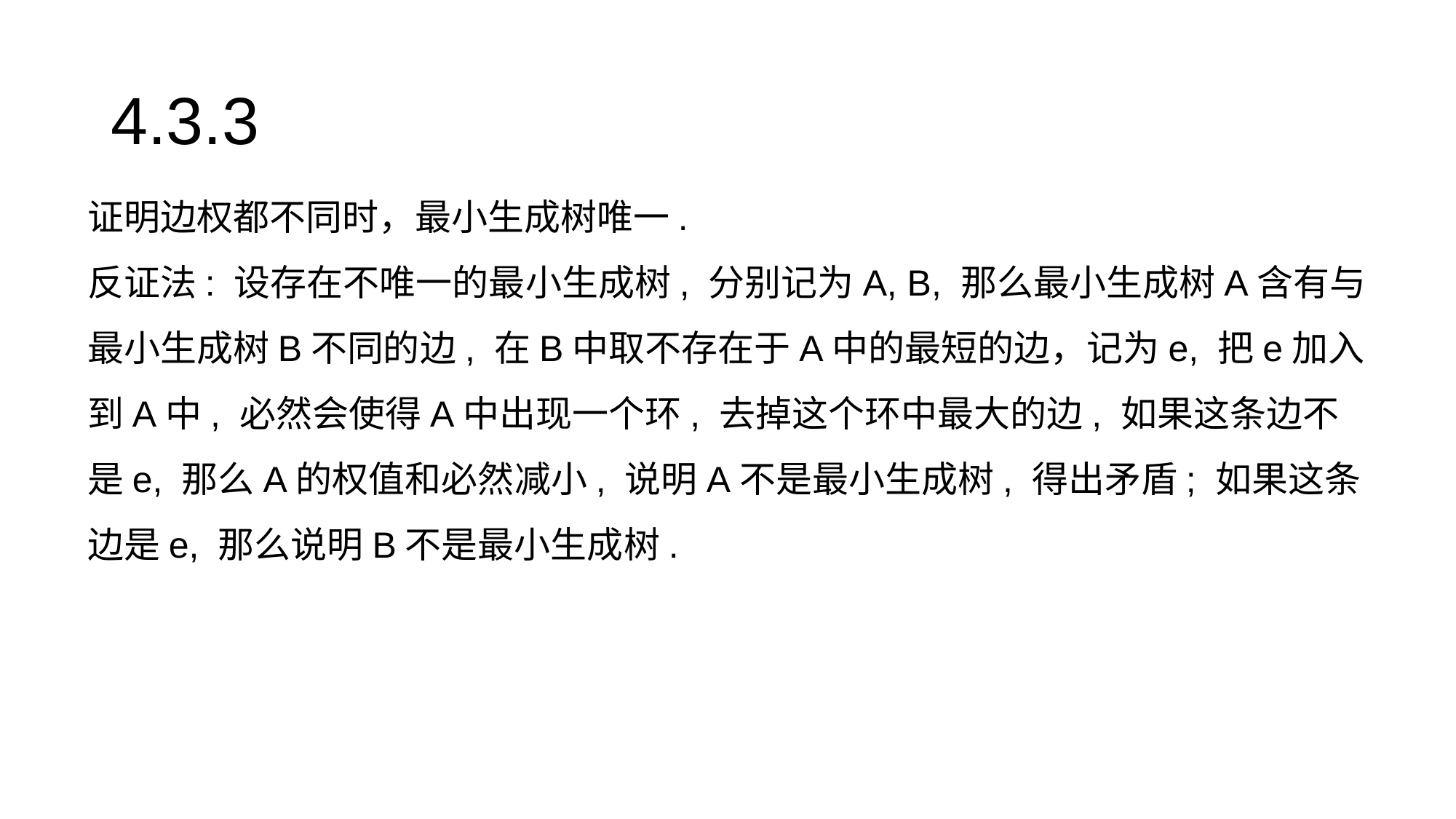

# 4.3.3
证明边权都不同时，最小生成树唯一.
反证法: 设存在不唯一的最小生成树, 分别记为A, B, 那么最小生成树A含有与最小生成树B不同的边, 在B中取不存在于A中的最短的边，记为e, 把e加入到A中, 必然会使得A中出现一个环, 去掉这个环中最大的边, 如果这条边不是e, 那么A的权值和必然减小, 说明A不是最小生成树, 得出矛盾; 如果这条边是e, 那么说明B不是最小生成树.